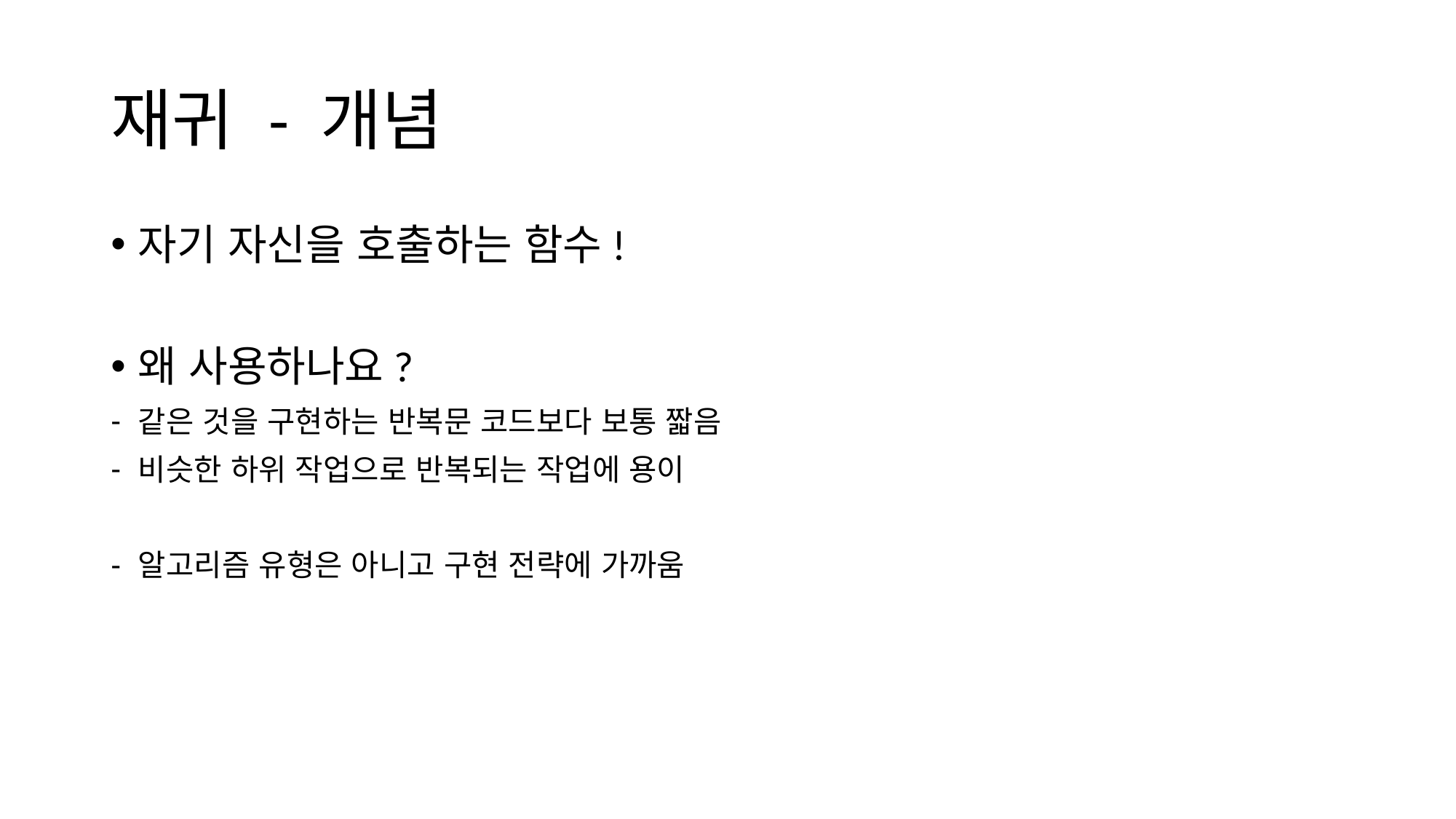

# 재귀 - 개념
자기 자신을 호출하는 함수!

왜 사용하나요?
같은 것을 구현하는 반복문 코드보다 보통 짧음
비슷한 하위 작업으로 반복되는 작업에 용이

알고리즘 유형은 아니고 구현 전략에 가까움